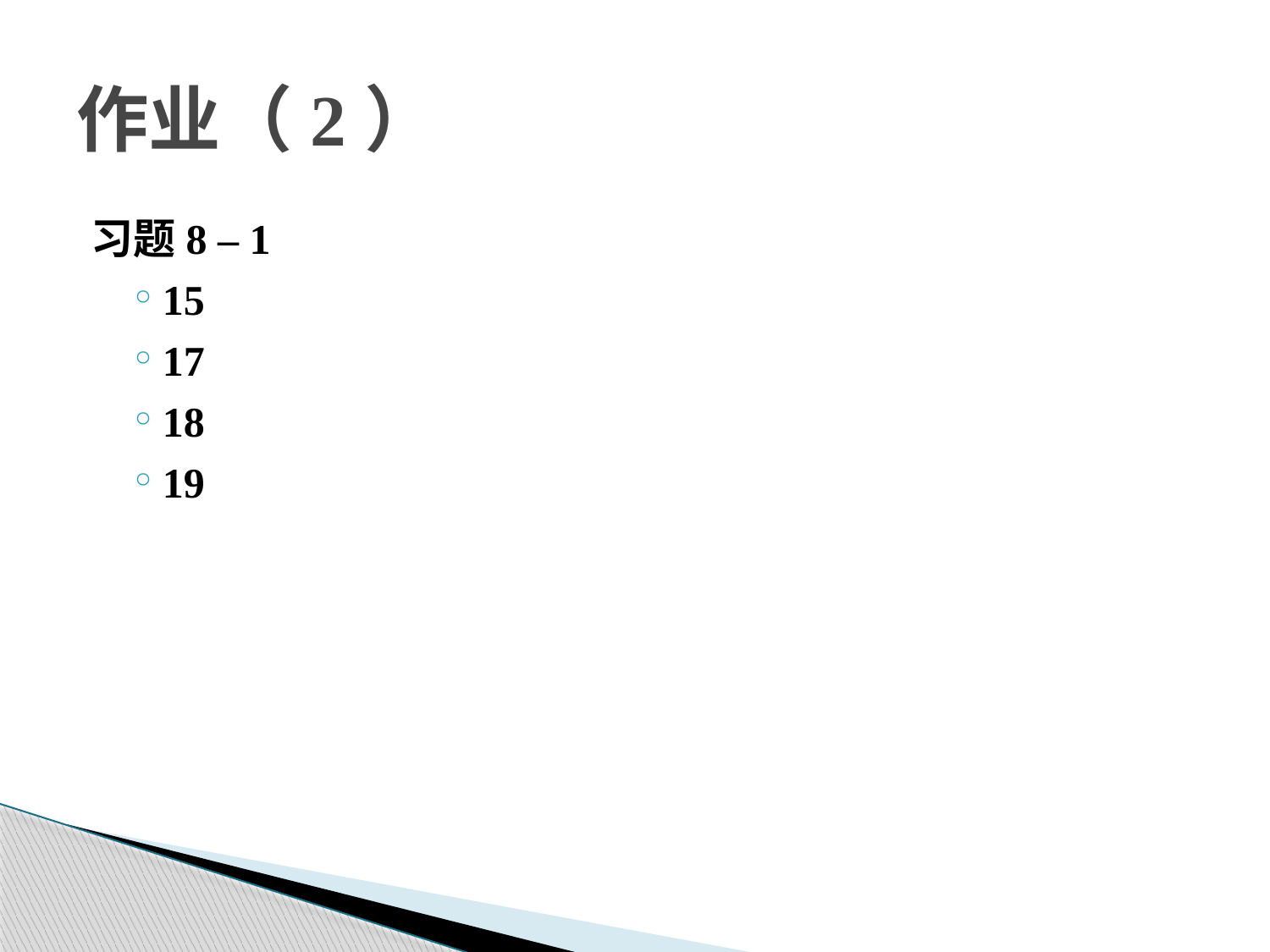

# 作业（2）
习题8 – 1
15
17
18
19